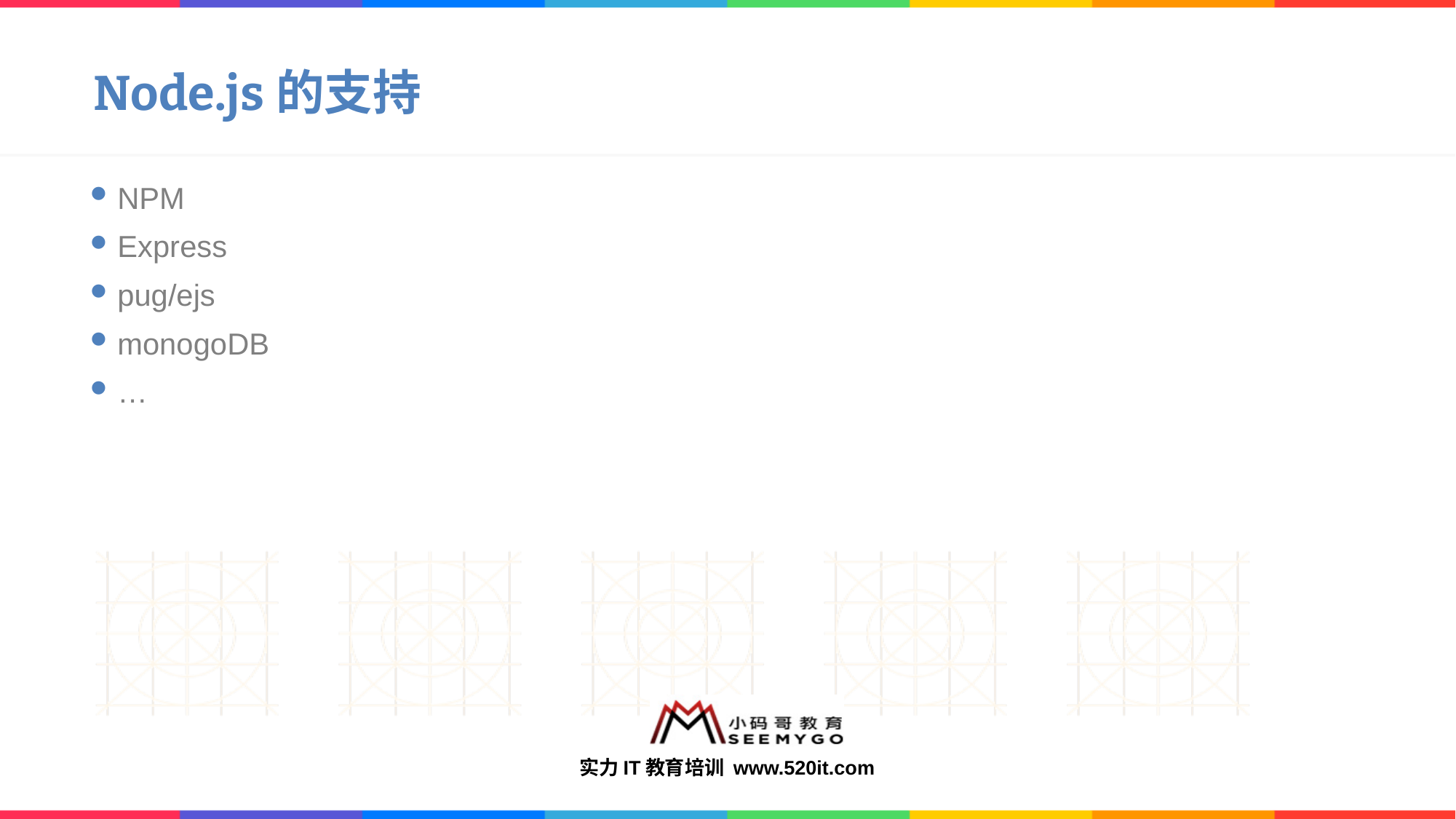

# Node.js的支持
NPM
Express
pug/ejs
monogoDB
…